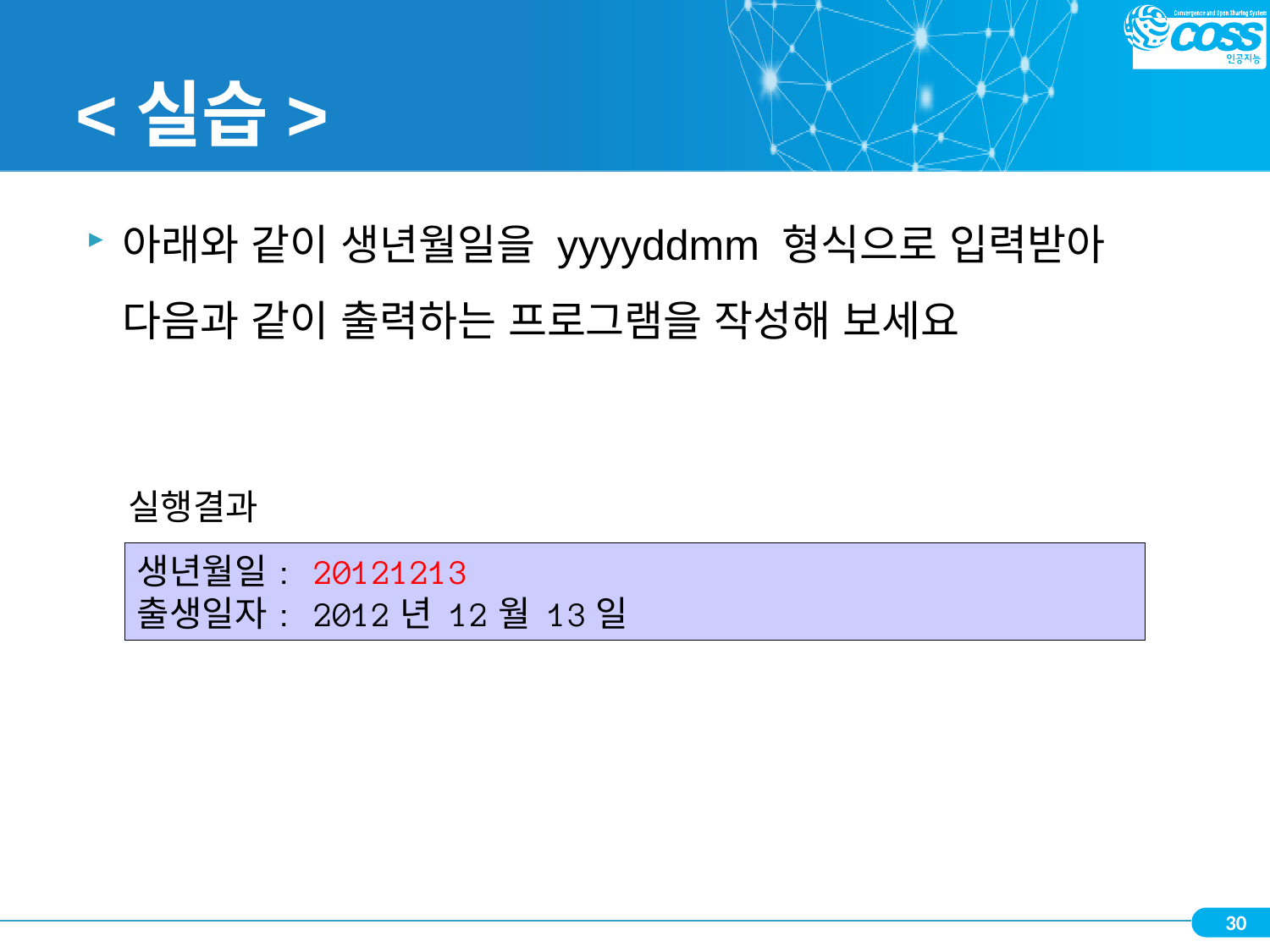

# <실습>
아래와 같이 생년월일을 yyyyddmm 형식으로 입력받아 다음과 같이 출력하는 프로그램을 작성해 보세요
실행결과
생년월일: 20121213
출생일자: 2012년 12월 13일